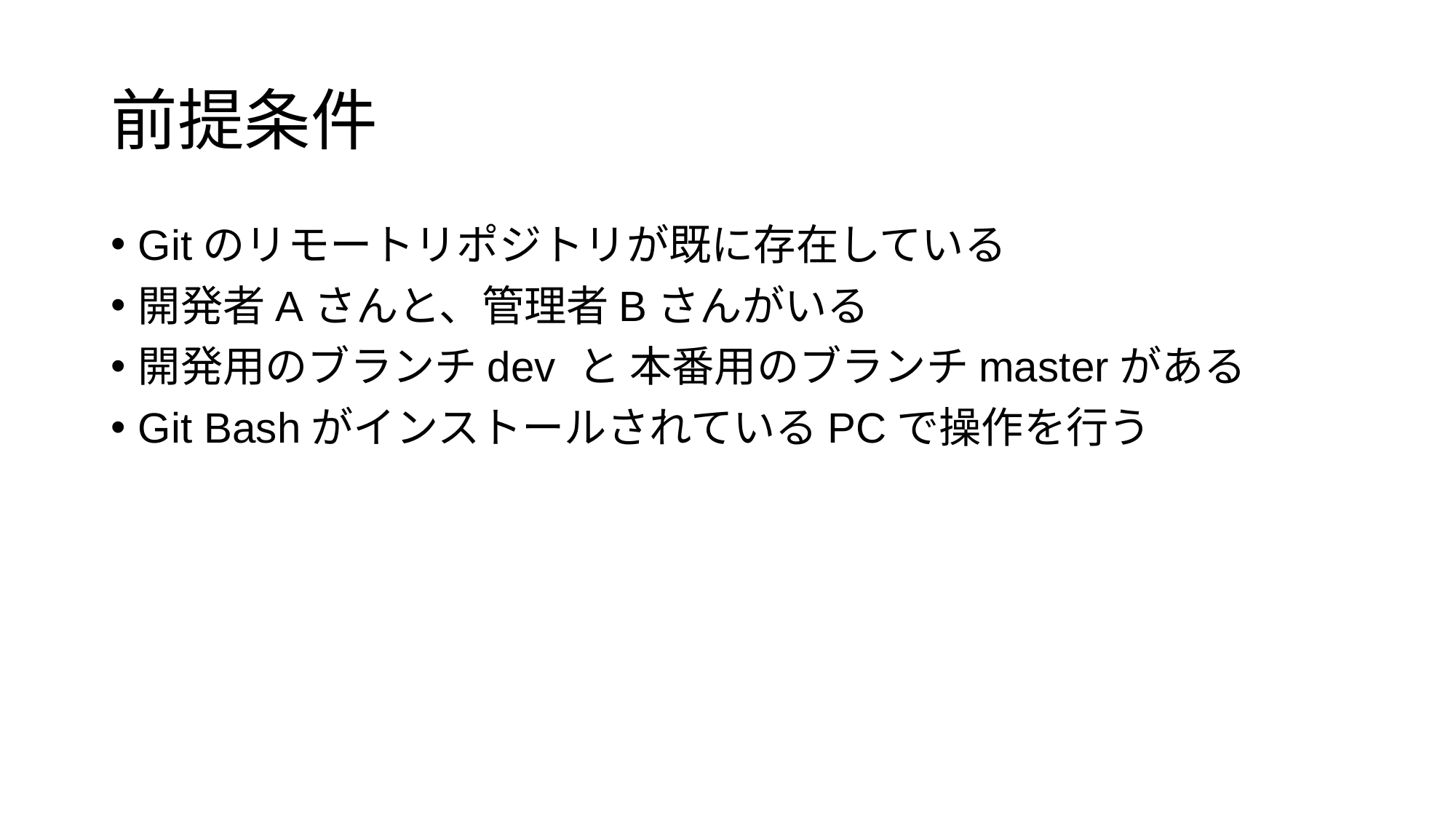

# 前提条件
Gitのリモートリポジトリが既に存在している
開発者Aさんと、管理者Bさんがいる
開発用のブランチdev と 本番用のブランチmasterがある
Git BashがインストールされているPCで操作を行う